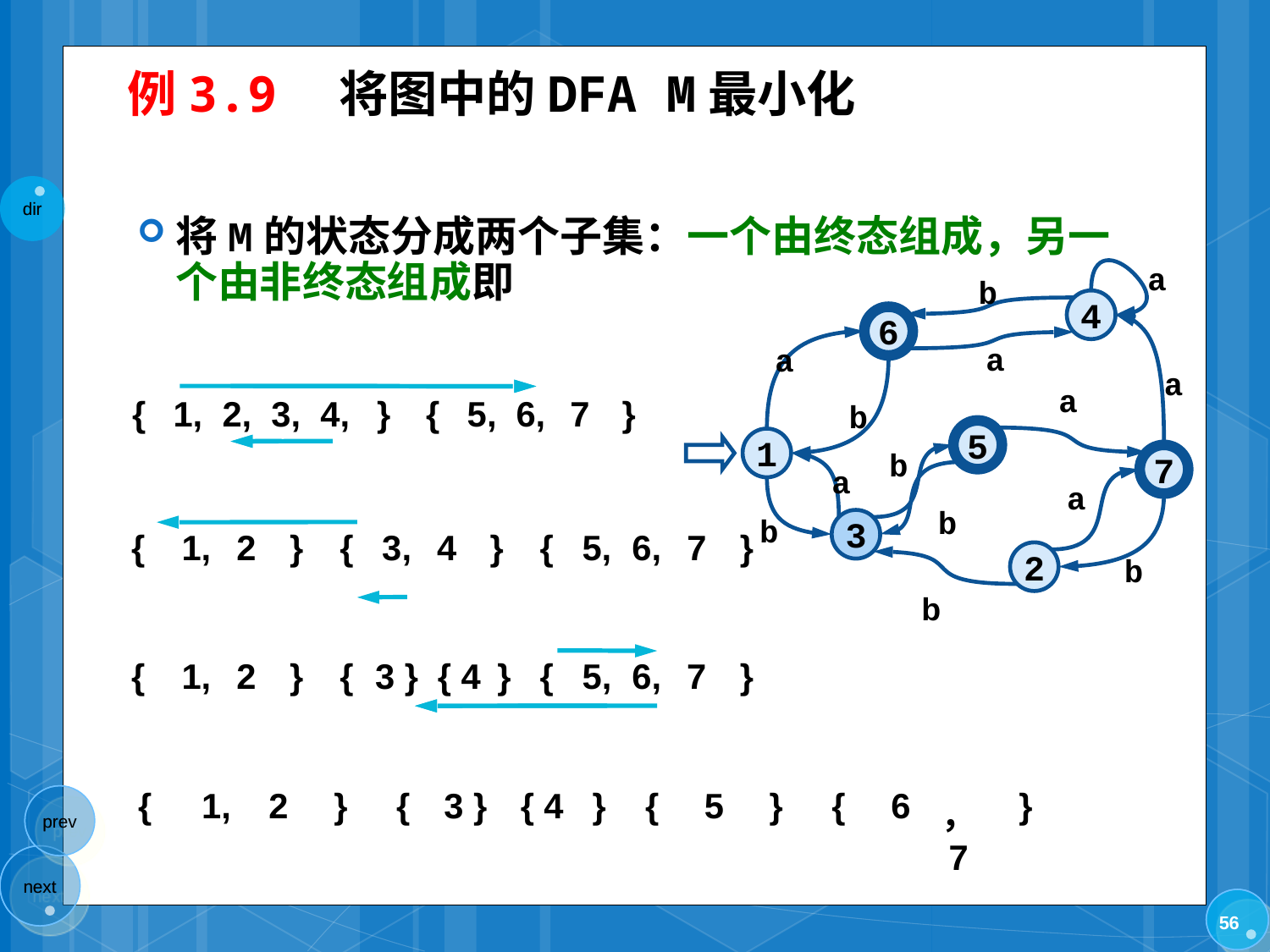

# 例3.9　将图中的DFA M最小化
将M的状态分成两个子集：一个由终态组成，另一个由非终态组成即

a
b
4
6
a
a
a
a
b
5
1

b
7
a
a
b
b
3
2
b
b
| { | 1, | 2, | 3, | 4, | } | { | 5, | 6, | 7 | } |
| --- | --- | --- | --- | --- | --- | --- | --- | --- | --- | --- |
| { | 1, | 2 | } | { | 3, | 4 | } | { | 5, | 6, | 7 | } |
| --- | --- | --- | --- | --- | --- | --- | --- | --- | --- | --- | --- | --- |
| { | 1, | 2 | } | { | 3 } | { 4 | } | { | 5, | 6, | 7 | } |
| --- | --- | --- | --- | --- | --- | --- | --- | --- | --- | --- | --- | --- |
| { | 1, | 2 | } | { | 3 } | { 4 | } | { | 5 | } | { | 6 | ，7 | } |
| --- | --- | --- | --- | --- | --- | --- | --- | --- | --- | --- | --- | --- | --- | --- |

56